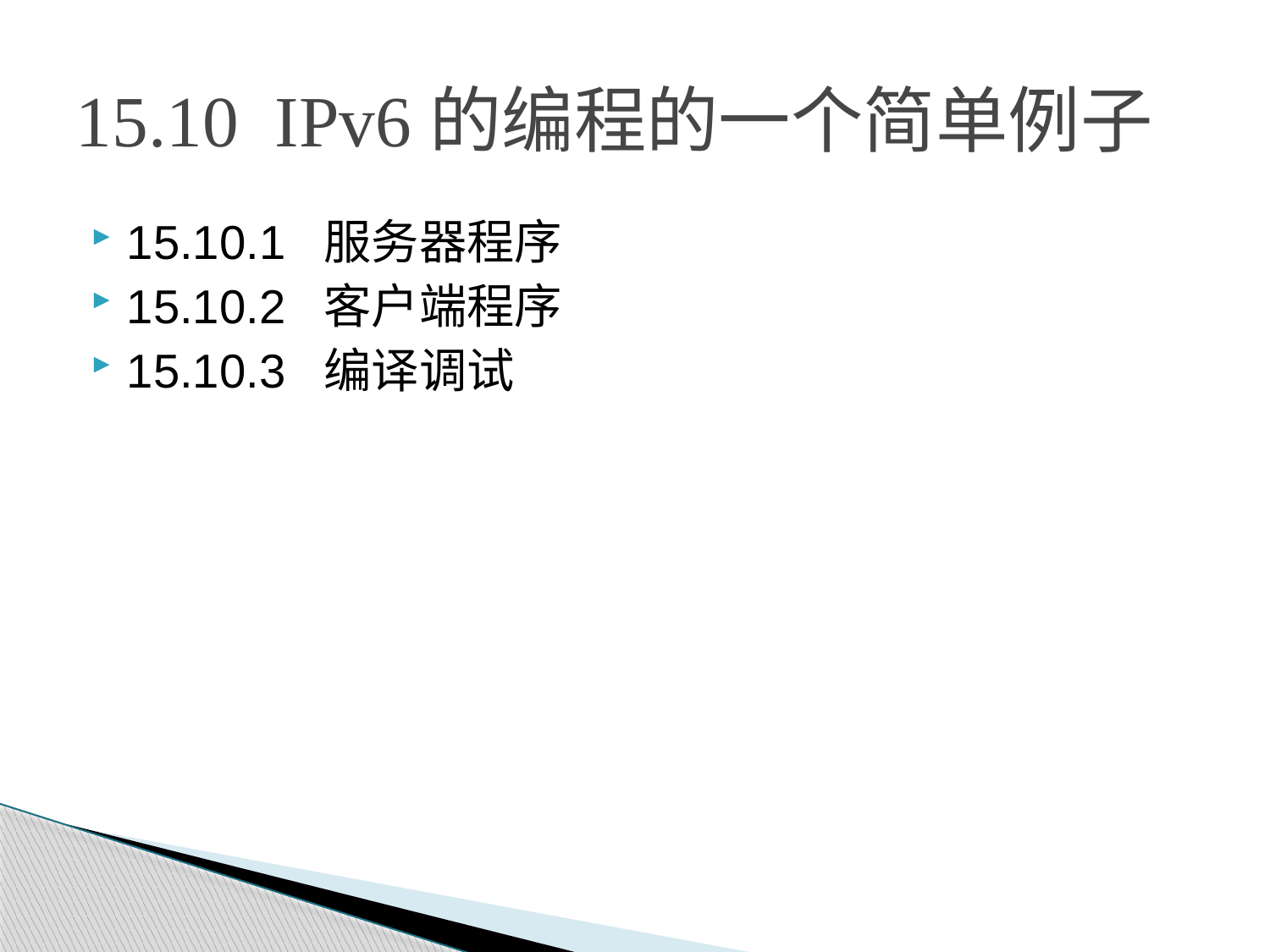

# 15.10  IPv6的编程的一个简单例子
15.10.1  服务器程序
15.10.2  客户端程序
15.10.3  编译调试